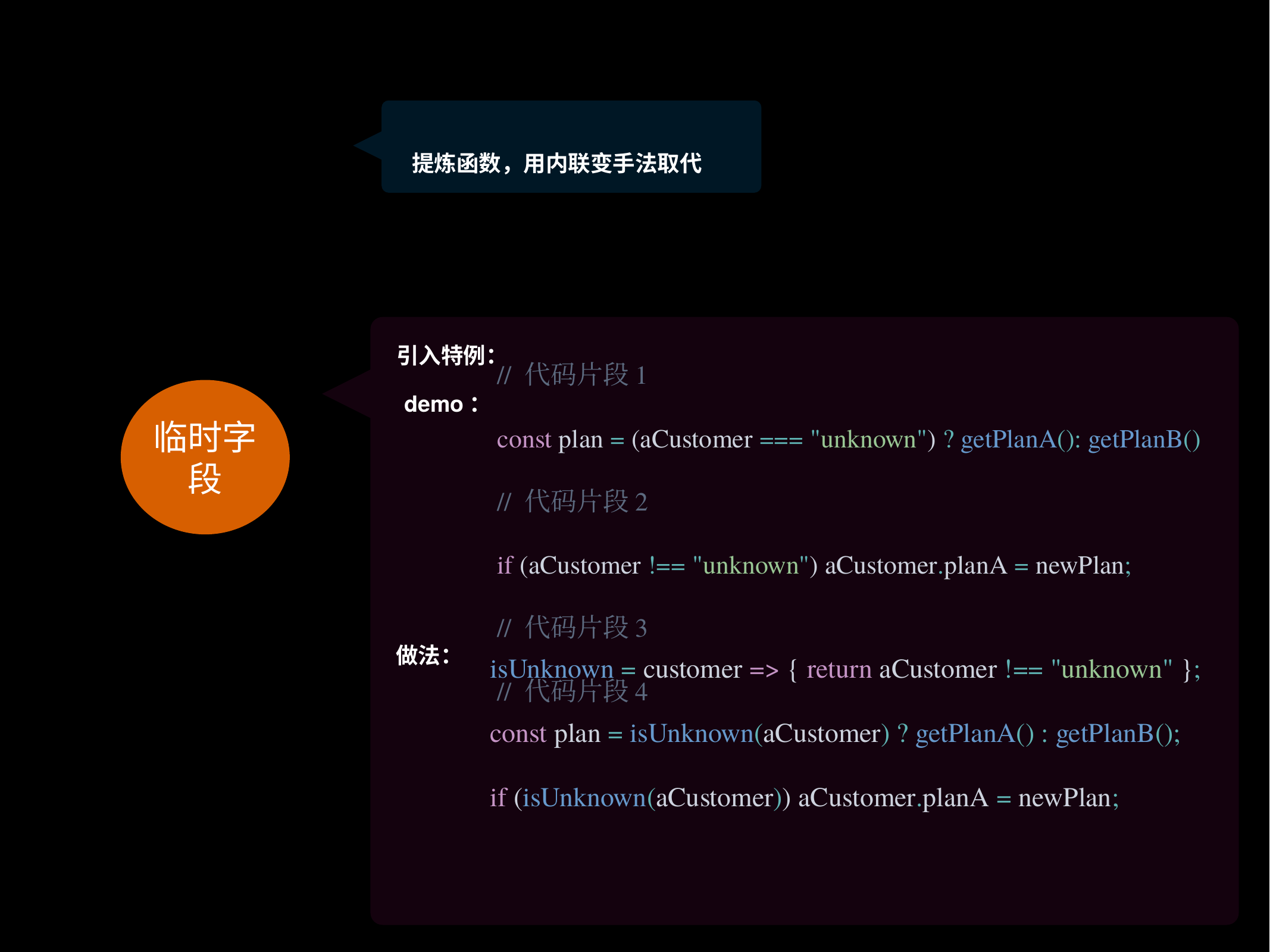

提炼函数，用内联变手法取代

引入特例：
临时字段
demo：
// 代码片段1
const plan = (aCustomer === "unknown") ? getPlanA(): getPlanB()
// 代码片段2
if (aCustomer !== "unknown") aCustomer.planA = newPlan;
// 代码片段3
// 代码片段4
做法：
isUnknown = customer => { return aCustomer !== "unknown" };
const plan = isUnknown(aCustomer) ? getPlanA() : getPlanB();
if (isUnknown(aCustomer)) aCustomer.planA = newPlan;